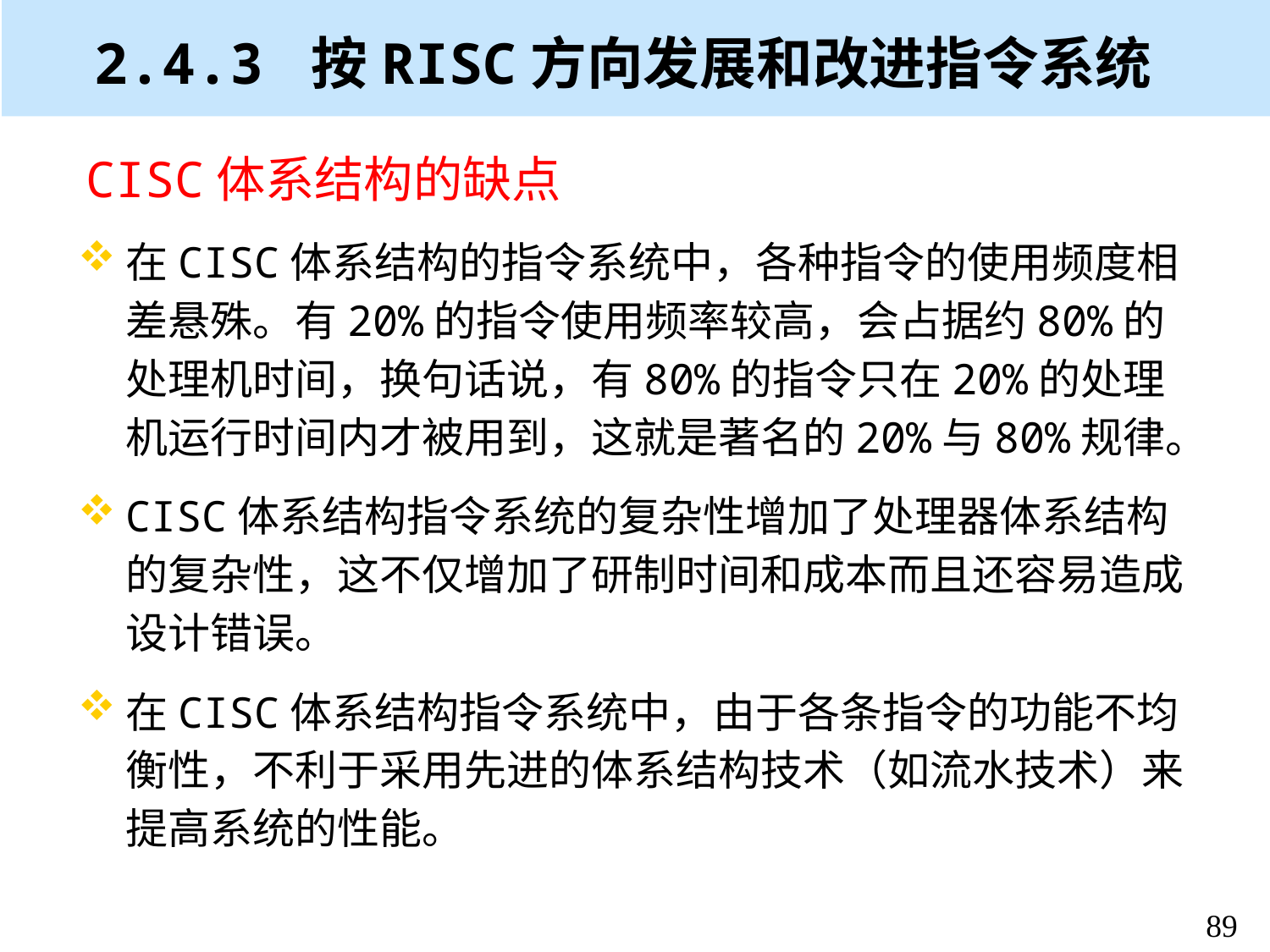

# 2.4.3 按RISC方向发展和改进指令系统
CISC体系结构的缺点
在CISC体系结构的指令系统中，各种指令的使用频度相差悬殊。有20%的指令使用频率较高，会占据约80%的处理机时间，换句话说，有80%的指令只在20%的处理机运行时间内才被用到，这就是著名的20%与80%规律。
CISC体系结构指令系统的复杂性增加了处理器体系结构的复杂性，这不仅增加了研制时间和成本而且还容易造成设计错误。
在CISC体系结构指令系统中，由于各条指令的功能不均衡性，不利于采用先进的体系结构技术（如流水技术）来提高系统的性能。